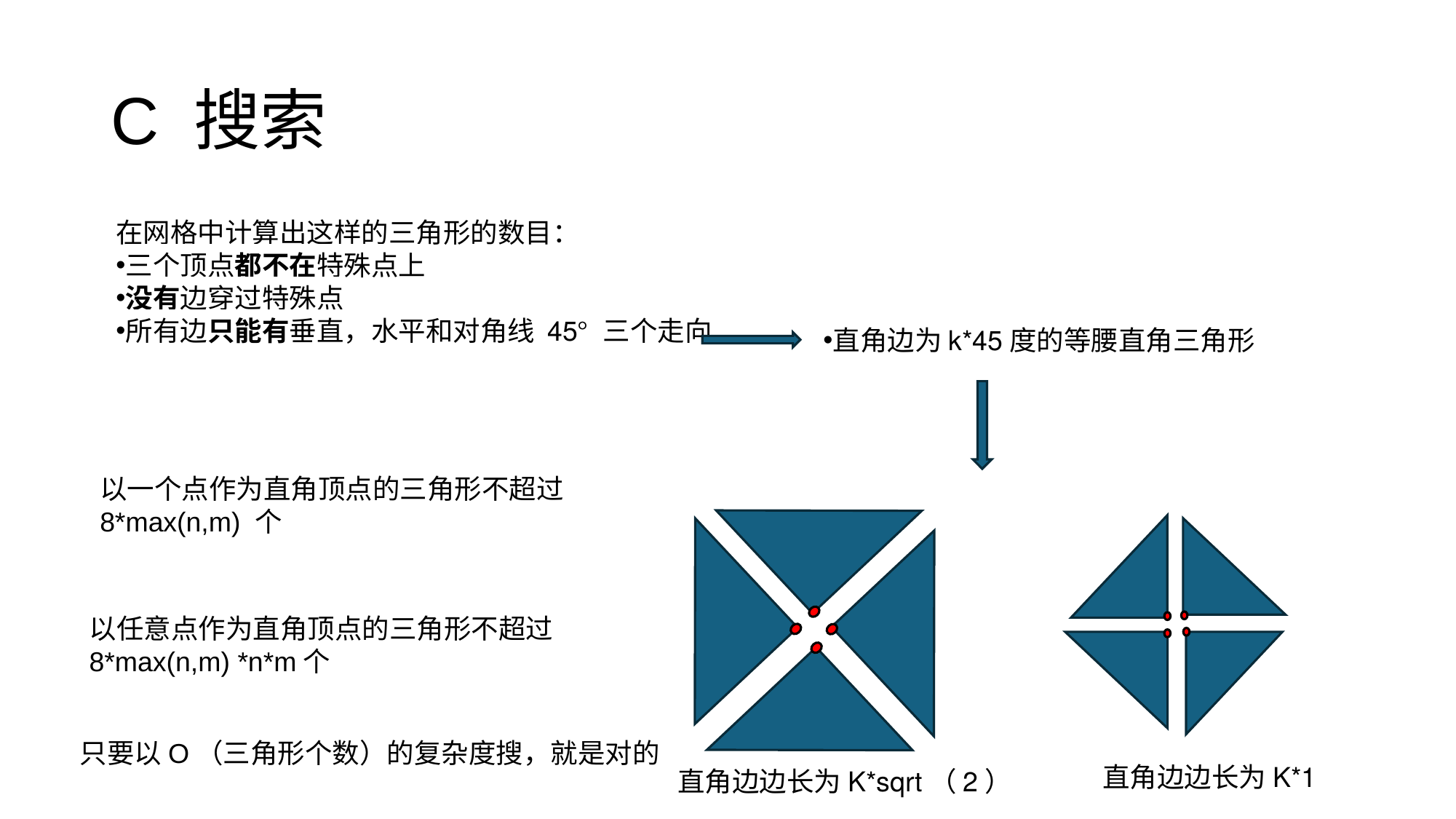

# C 搜索
在网格中计算出这样的三角形的数目：
三个顶点都不在特殊点上
没有边穿过特殊点
所有边只能有垂直，水平和对角线 45° 三个走向
直角边为k*45度的等腰直角三角形

以一个点作为直角顶点的三角形不超过
8*max(n,m) 个

以任意点作为直角顶点的三角形不超过
8*max(n,m) *n*m个

只要以O（三角形个数）的复杂度搜，就是对的
直角边边长为K*1
直角边边长为K*sqrt（2）